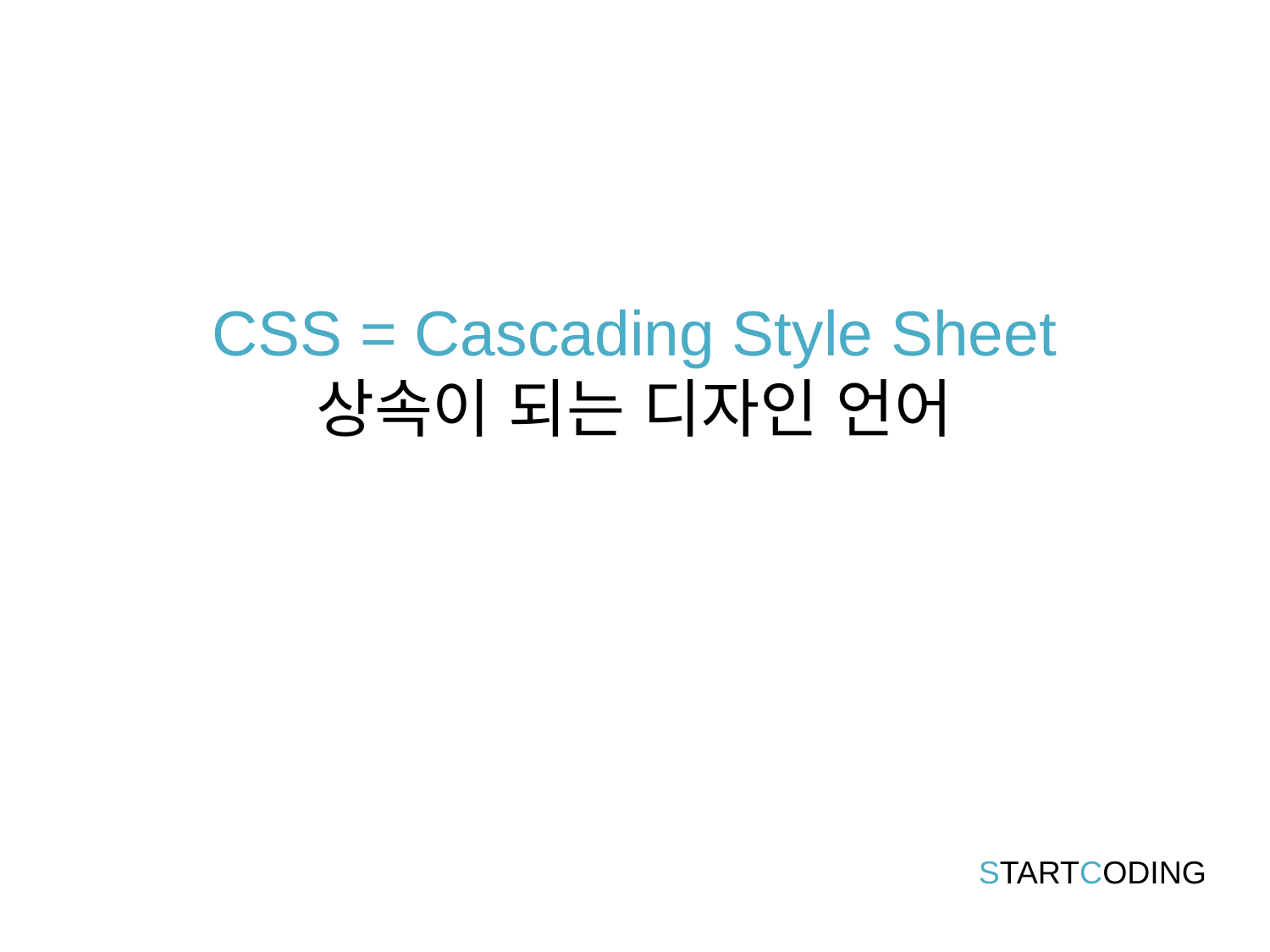

CSS = Cascading Style Sheet
상속이 되는 디자인 언어
STARTCODING